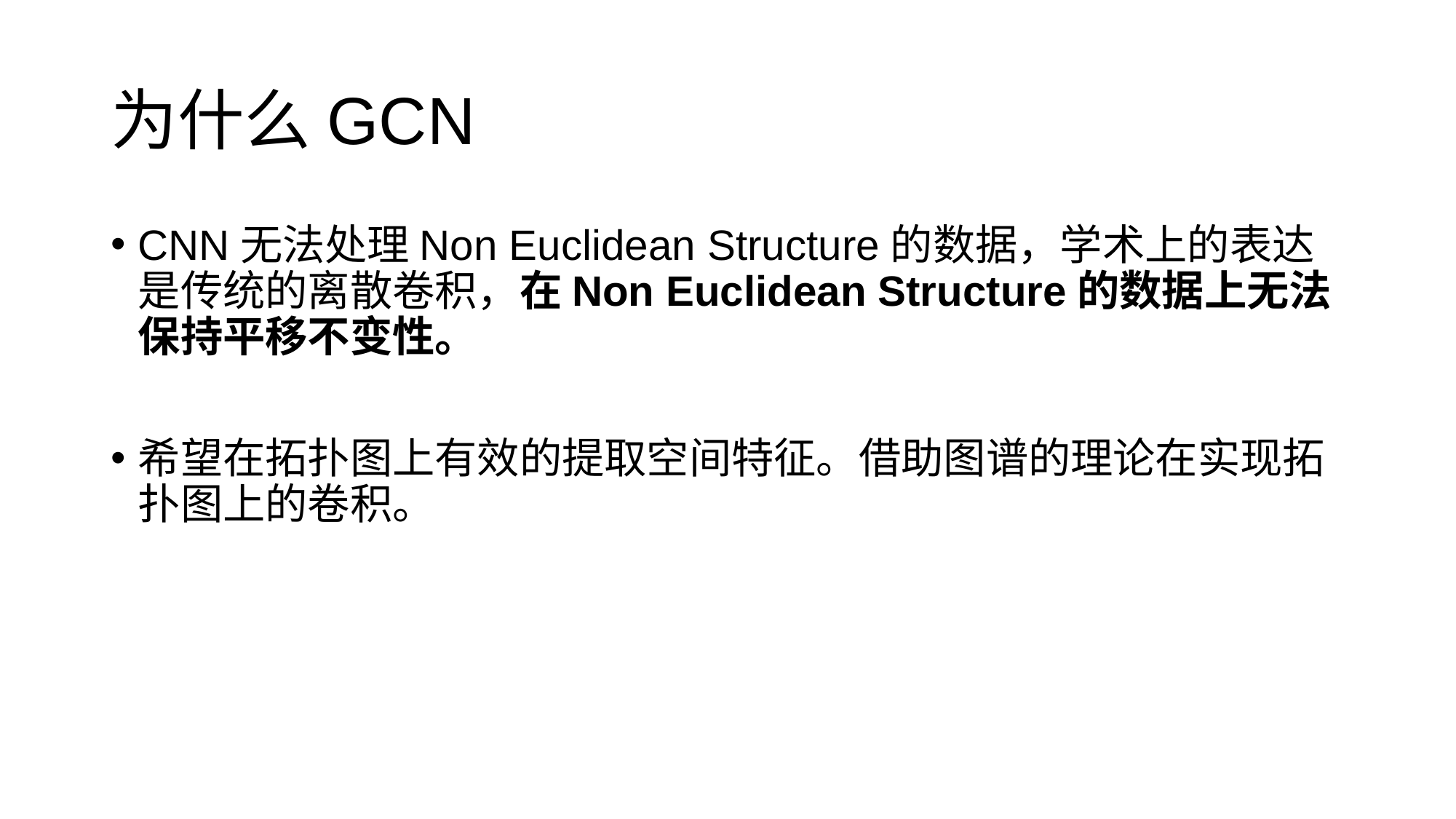

# 为什么GCN
CNN无法处理Non Euclidean Structure的数据，学术上的表达是传统的离散卷积，在Non Euclidean Structure的数据上无法保持平移不变性。

希望在拓扑图上有效的提取空间特征。借助图谱的理论在实现拓扑图上的卷积。